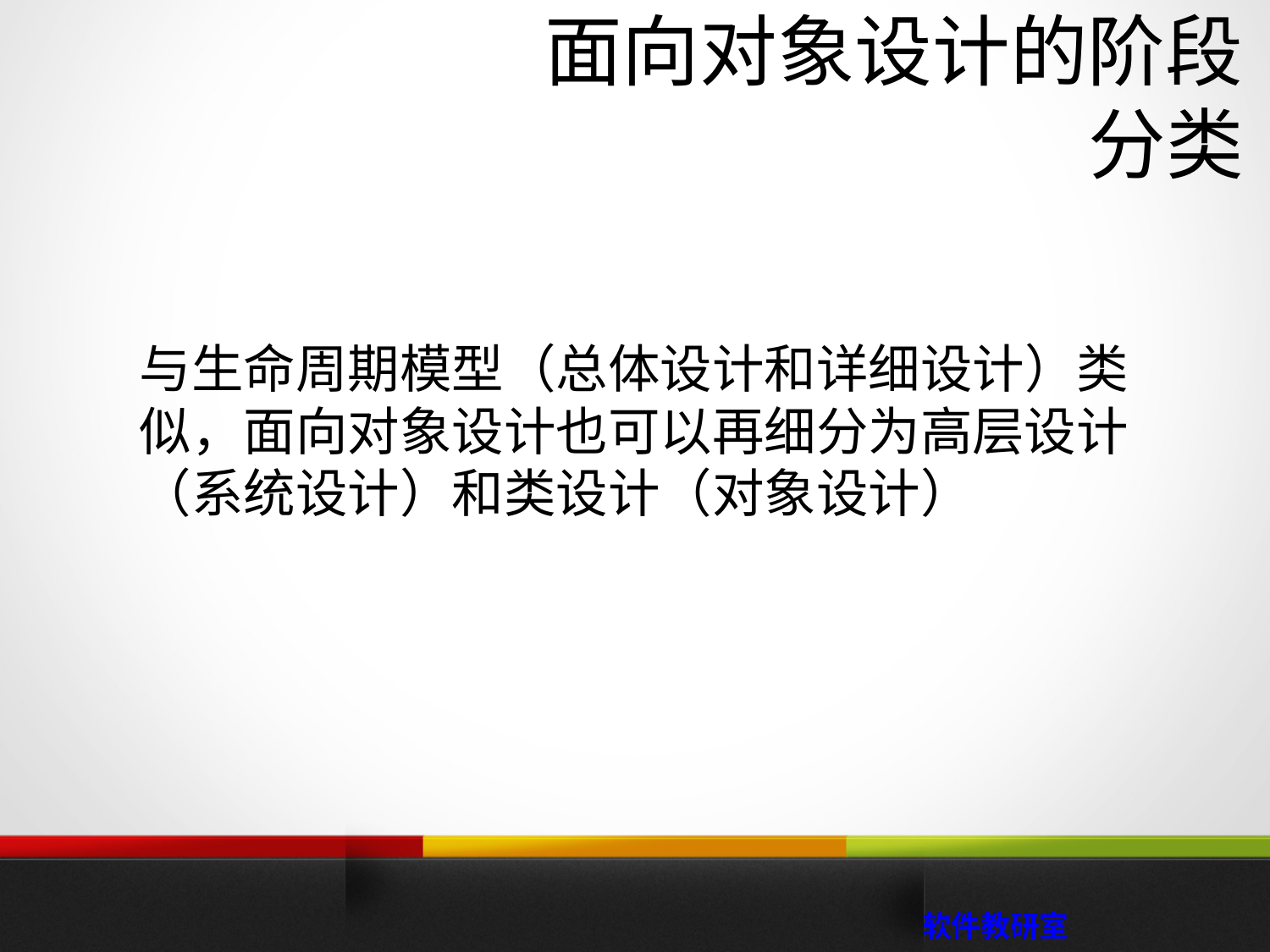

# 面向对象设计的阶段分类
与生命周期模型（总体设计和详细设计）类似，面向对象设计也可以再细分为高层设计（系统设计）和类设计（对象设计）
                                     软件教研室